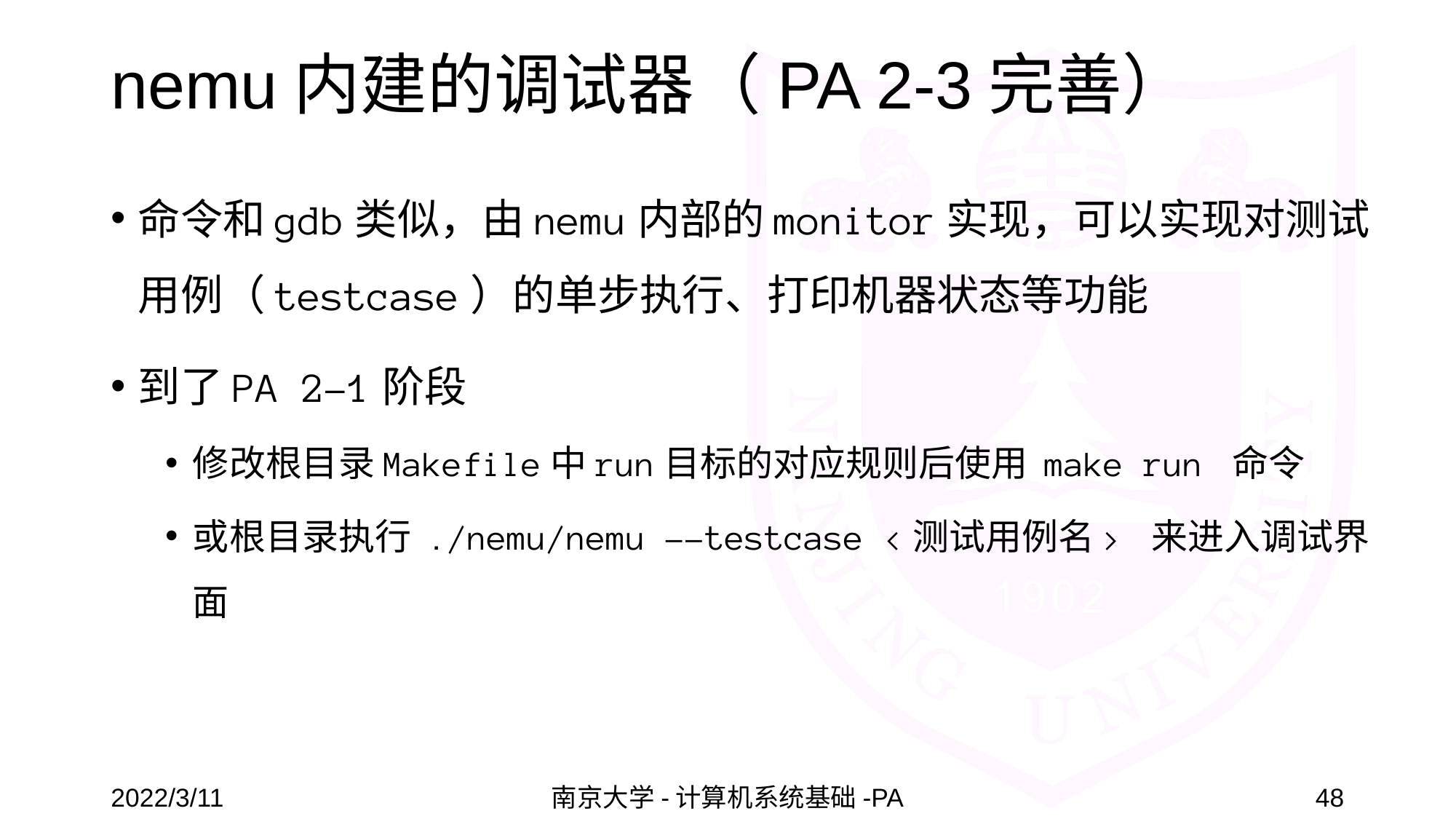

# nemu内建的调试器（PA 2-3完善）
命令和gdb类似，由nemu内部的monitor实现，可以实现对测试用例（testcase）的单步执行、打印机器状态等功能
到了PA 2-1阶段
修改根目录Makefile中run目标的对应规则后使用 make run 命令
或根目录执行 ./nemu/nemu --testcase <测试用例名> 来进入调试界面
2022/3/11
南京大学-计算机系统基础-PA
48